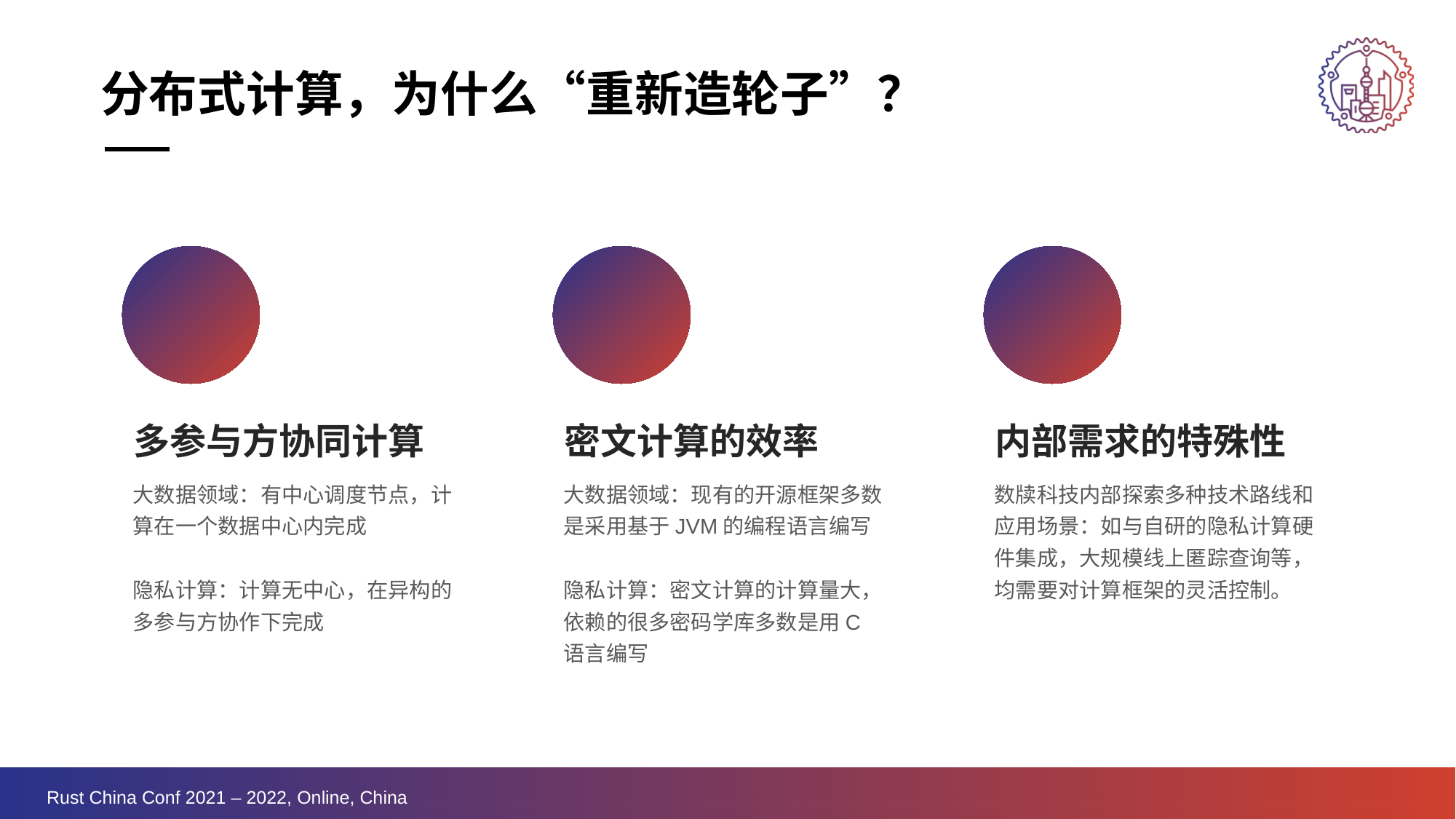

分布式计算，为什么“重新造轮子”？

多参与方协同计算
大数据领域：有中心调度节点，计算在一个数据中心内完成

隐私计算：计算无中心，在异构的多参与方协作下完成

密文计算的效率
大数据领域：现有的开源框架多数是采用基于JVM的编程语言编写

隐私计算：密文计算的计算量大，依赖的很多密码学库多数是用C语言编写

内部需求的特殊性
数牍科技内部探索多种技术路线和应用场景：如与自研的隐私计算硬件集成，大规模线上匿踪查询等，均需要对计算框架的灵活控制。